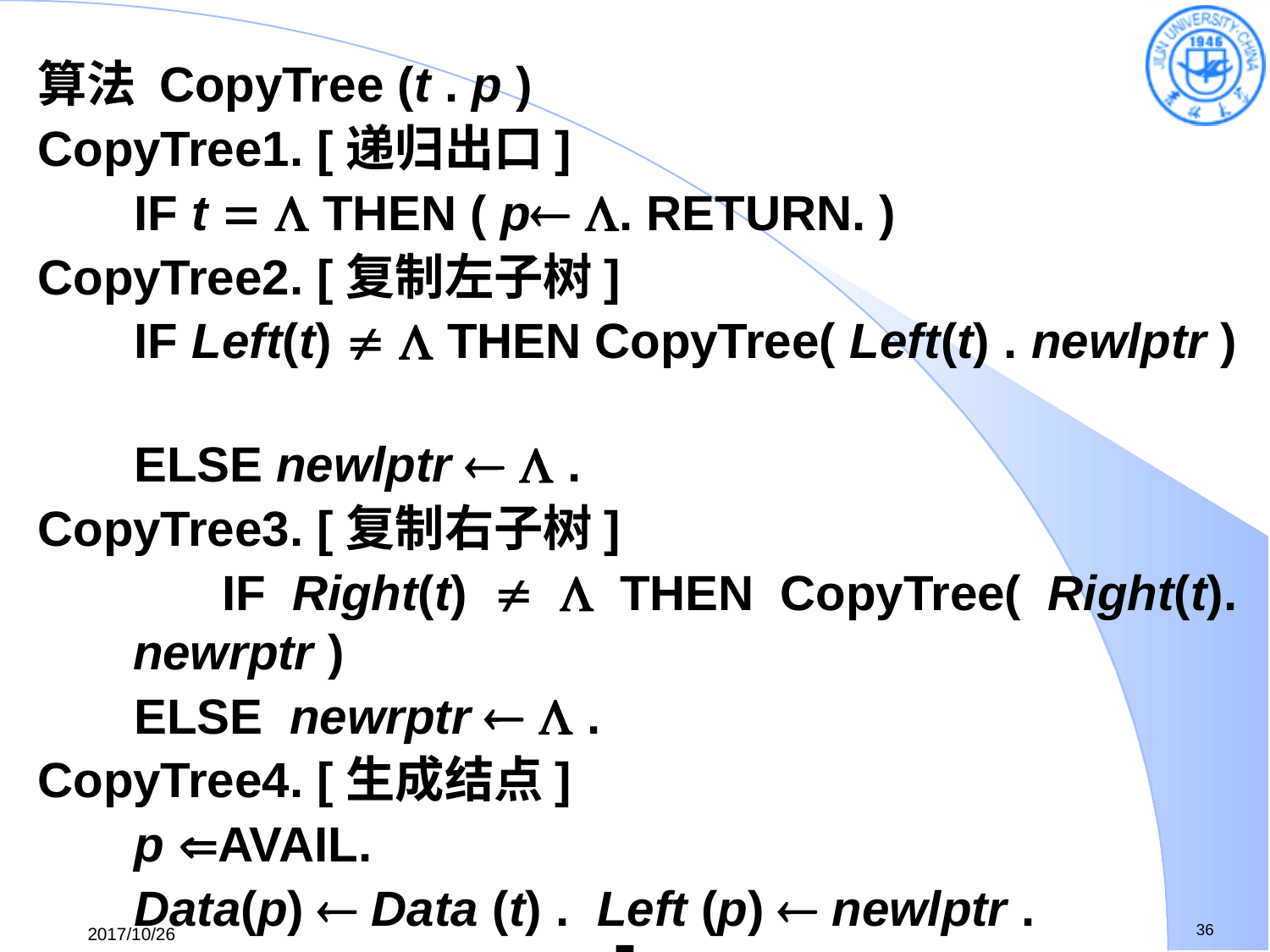

算法 CopyTree (t . p )
CopyTree1. [递归出口]
       IF t = Λ THEN ( p← Λ. RETURN. )
CopyTree2. [复制左子树]
       IF Left(t) ≠ Λ THEN CopyTree( Left(t) . newlptr )
       ELSE newlptr ← Λ .
CopyTree3. [复制右子树]
       IF Right(t) ≠ Λ THEN CopyTree( Right(t). newrptr )
       ELSE  newrptr ← Λ .
CopyTree4. [生成结点]
       p ⇐AVAIL.
       Data(p) ← Data (t) .  Left (p) ← newlptr .
       Right(p) ← newrptr. ▐